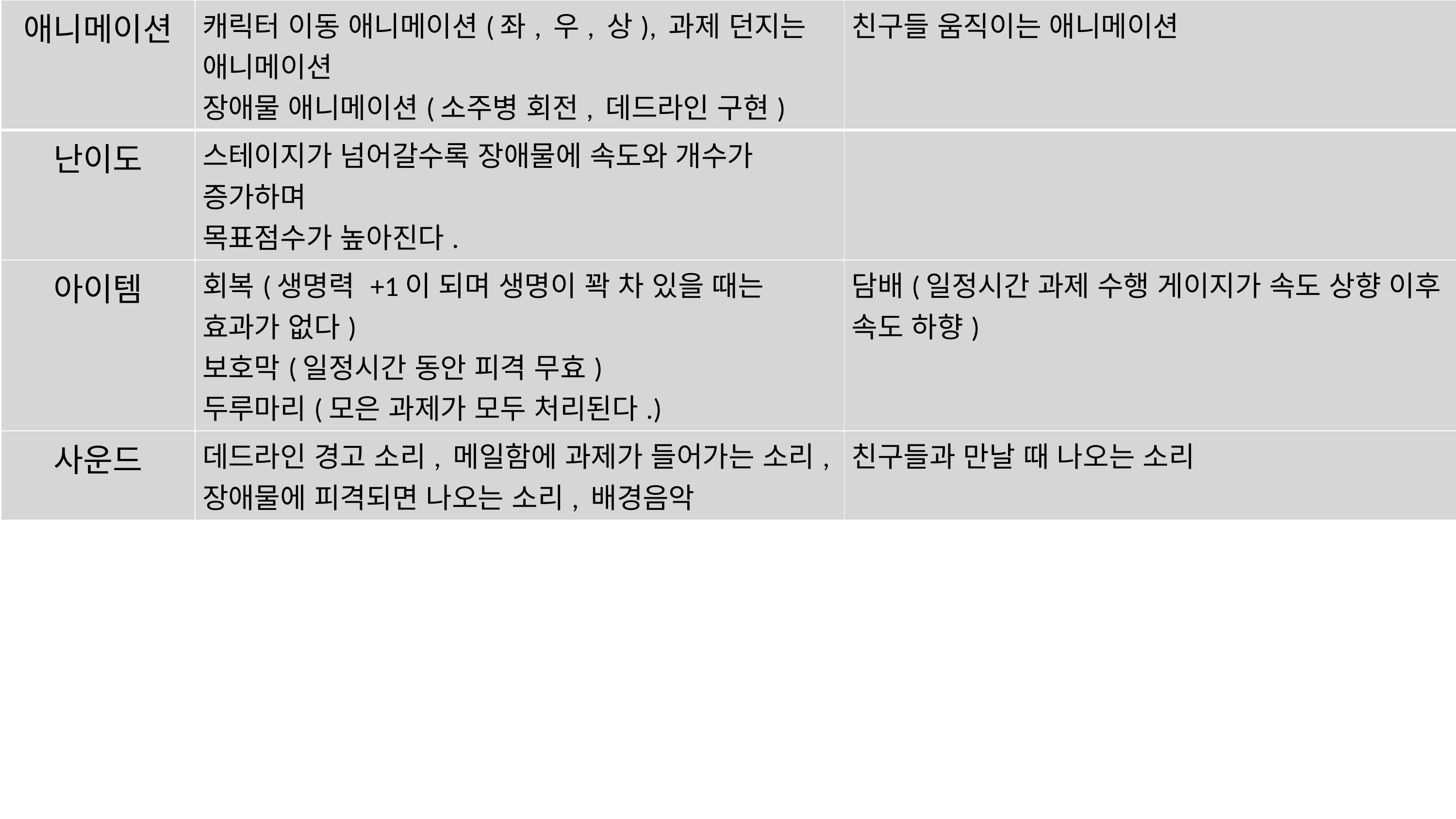

| 애니메이션 | 캐릭터 이동 애니메이션(좌, 우, 상), 과제 던지는 애니메이션 장애물 애니메이션(소주병 회전, 데드라인 구현) | 친구들 움직이는 애니메이션 |
| --- | --- | --- |
| 난이도 | 스테이지가 넘어갈수록 장애물에 속도와 개수가 증가하며 목표점수가 높아진다. |  |
| 아이템 | 회복(생명력 +1이 되며 생명이 꽉 차 있을 때는 효과가 없다) 보호막(일정시간 동안 피격 무효) 두루마리(모은 과제가 모두 처리된다.) | 담배(일정시간 과제 수행 게이지가 속도 상향 이후 속도 하향) |
| 사운드 | 데드라인 경고 소리, 메일함에 과제가 들어가는 소리, 장애물에 피격되면 나오는 소리, 배경음악 | 친구들과 만날 때 나오는 소리 |